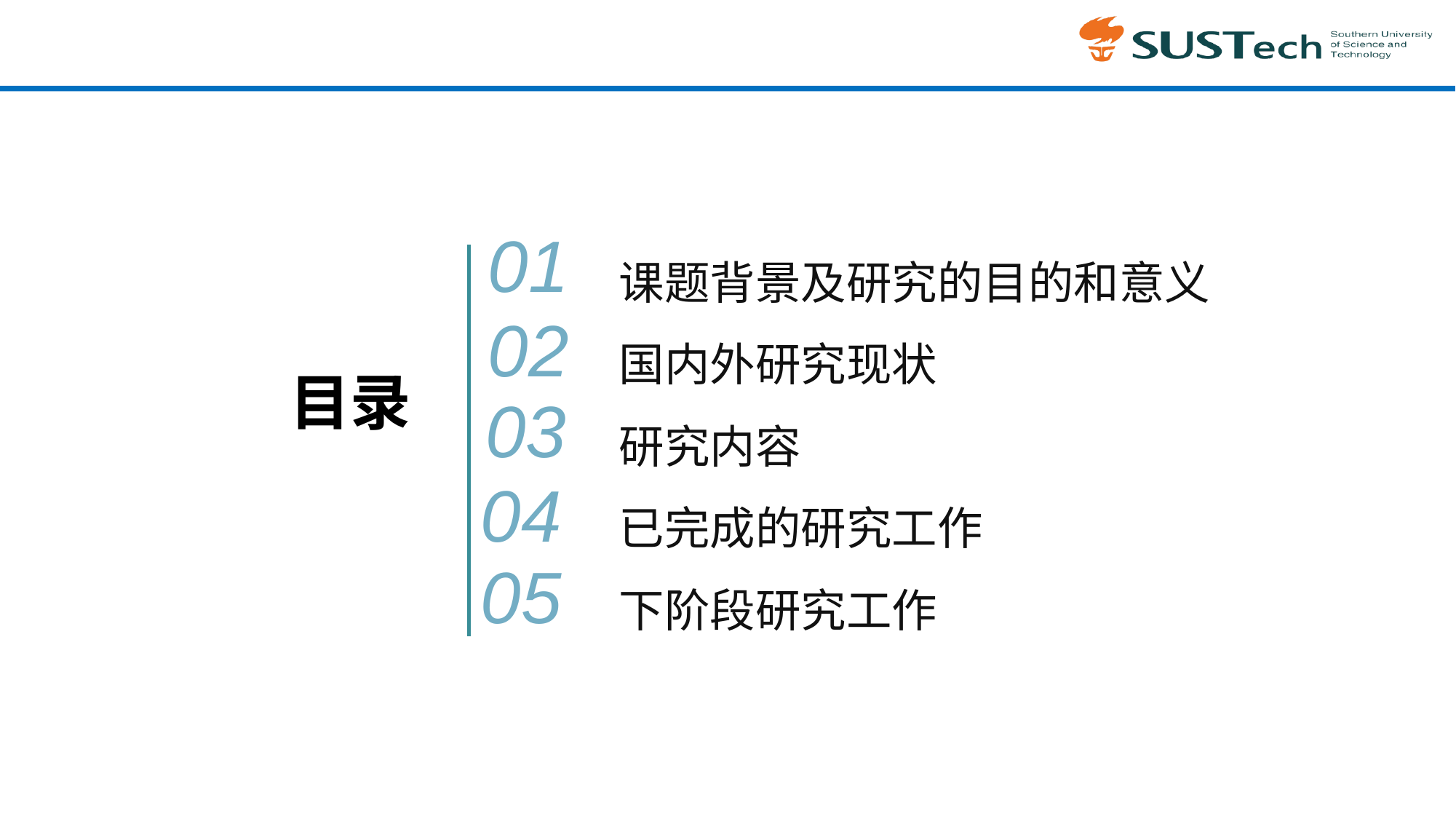

01
课题背景及研究的目的和意义
国内外研究现状
研究内容
已完成的研究工作
下阶段研究工作
021
02
目录
03
04
05